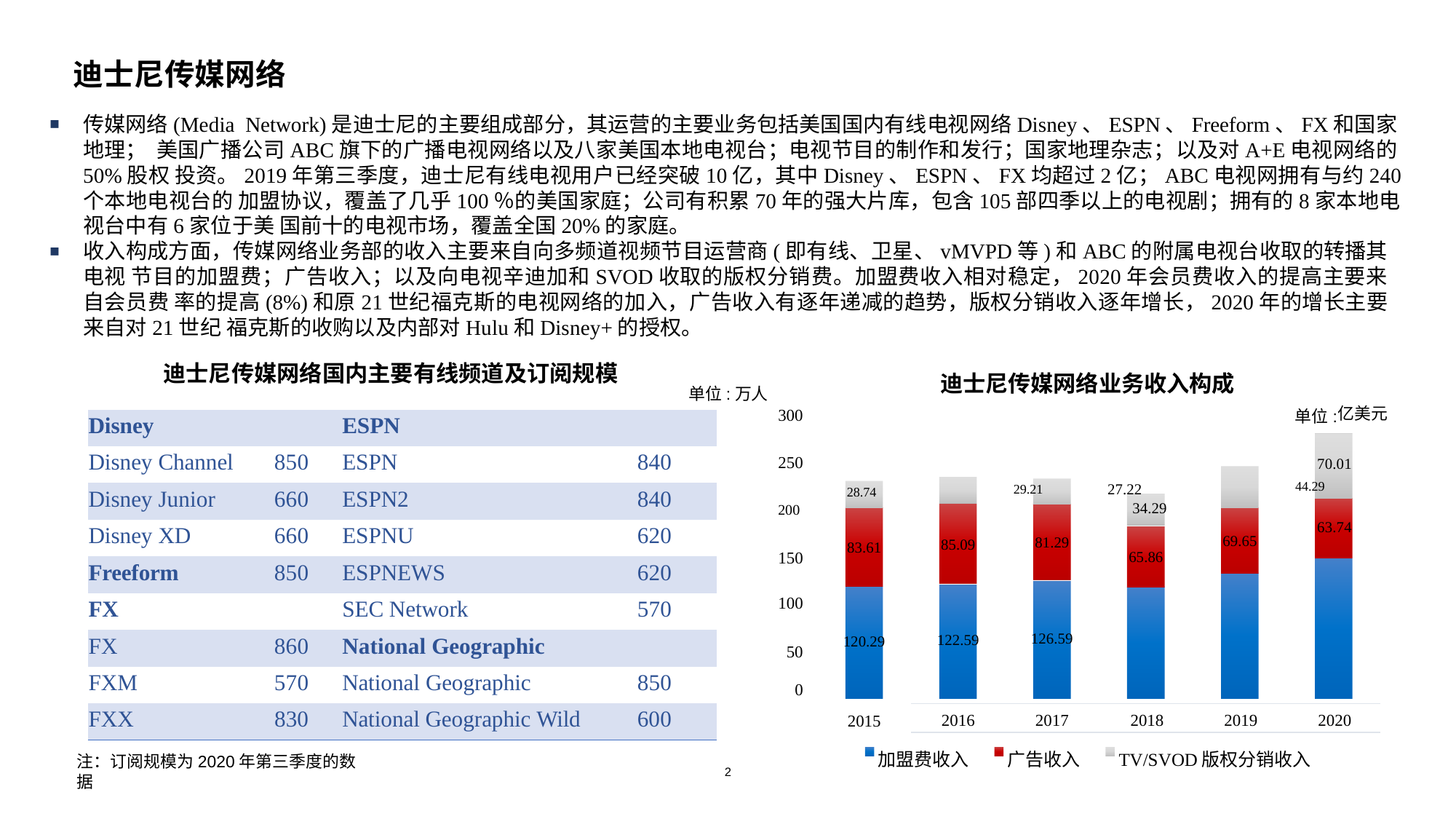

# 迪士尼传媒网络
传媒网络(Media Network)是迪士尼的主要组成部分，其运营的主要业务包括美国国内有线电视网络Disney、ESPN、Freeform、FX和国家地理；  美国广播公司ABC旗下的广播电视网络以及八家美国本地电视台；电视节目的制作和发行；国家地理杂志；以及对A+E电视网络的50%股权 投资。2019年第三季度，迪士尼有线电视用户已经突破10亿，其中Disney、ESPN、FX均超过2亿；ABC电视网拥有与约240个本地电视台的 加盟协议，覆盖了几乎100％的美国家庭；公司有积累70年的强大片库，包含105部四季以上的电视剧；拥有的8家本地电视台中有6家位于美 国前十的电视市场，覆盖全国20%的家庭。
收入构成方面，传媒网络业务部的收入主要来自向多频道视频节目运营商(即有线、卫星、vMVPD等)和ABC的附属电视台收取的转播其电视 节目的加盟费；广告收入；以及向电视辛迪加和SVOD收取的版权分销费。加盟费收入相对稳定，2020年会员费收入的提高主要来自会员费 率的提高(8%)和原21世纪福克斯的电视网络的加入，广告收入有逐年递减的趋势，版权分销收入逐年增长，2020年的增长主要来自对21世纪 福克斯的收购以及内部对Hulu和Disney+的授权。
迪士尼传媒网络国内主要有线频道及订阅规模
单位:万人
亿美元
| 迪士尼传媒网络业务收入构成 |  |  |  |  |
| --- | --- | --- | --- | --- |
| 300 | 单位: |  |  |  |
| 250 | 70.01 |  |  |  |
| 28.74 29.21 27.22 44.29 200 34.29 63.74 |  |  |  |  |
| 150 |  |  |  | 65.86 |
| 100 |  |  |  |  |
| 120.29 0 |  | 122.59 | 126.59 | 119.07 134.33 150.18 |
| 2015 |  | 2016 | 2017 | 2018 2019 2020 |
|  | 加盟费收入 |  | 广告收入 | TV/SVOD版权分销收入 |
| Disney |  | ESPN |  |
| --- | --- | --- | --- |
| Disney Channel | 850 | ESPN | 840 |
| Disney Junior | 660 | ESPN2 | 840 |
| Disney XD | 660 | ESPNU | 620 |
| Freeform | 850 | ESPNEWS | 620 |
| FX |  | SEC Network | 570 |
| FX | 860 | National Geographic |  |
| FXM | 570 | National Geographic | 850 |
| FXX | 830 | National Geographic Wild | 600 |

69.65
81.29
85.09
83.61

50

注：订阅规模为2020年第三季度的数据
2